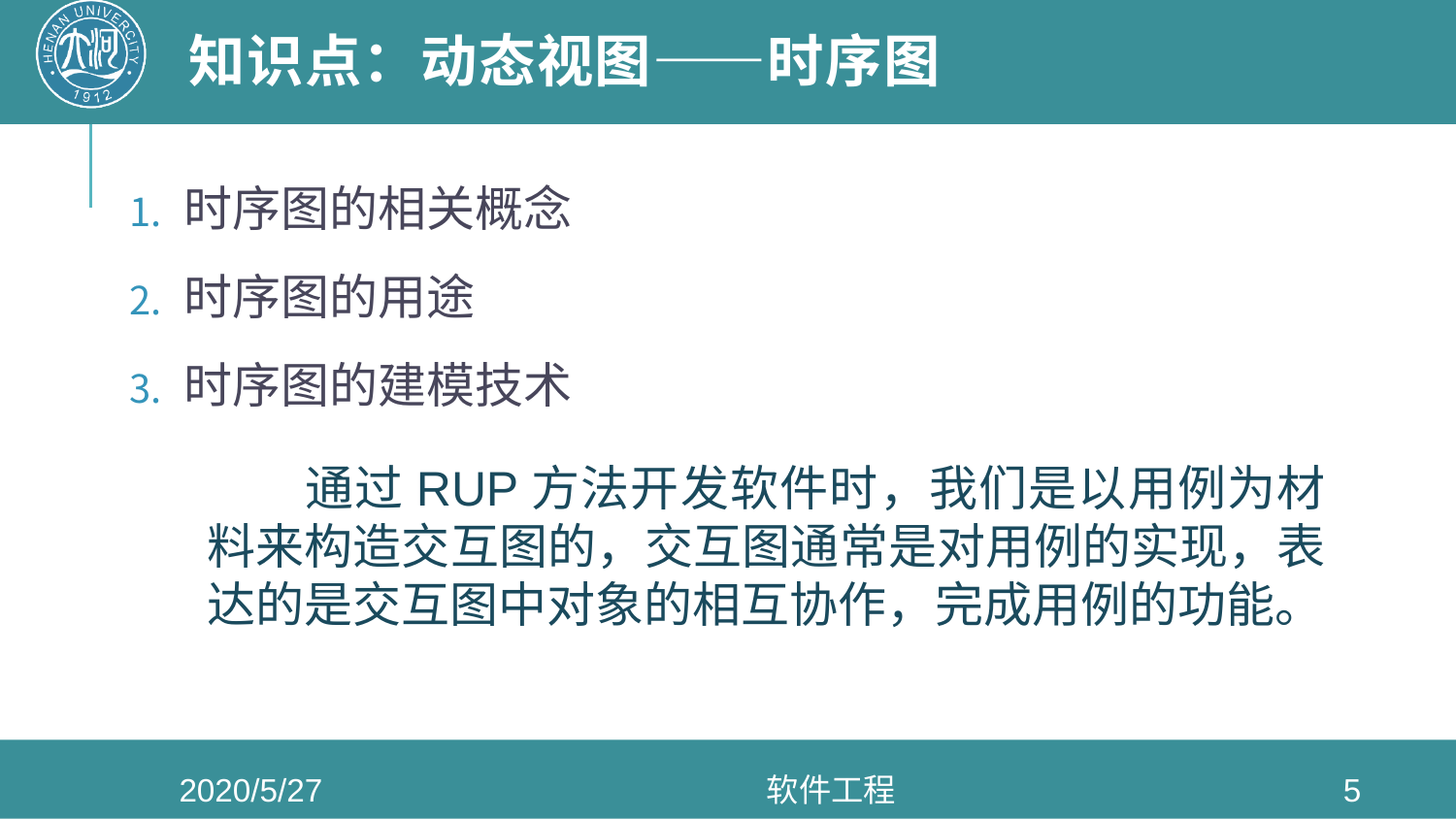

# 知识点：动态视图——时序图
时序图的相关概念
时序图的用途
时序图的建模技术
       通过RUP方法开发软件时，我们是以用例为材料来构造交互图的，交互图通常是对用例的实现，表达的是交互图中对象的相互协作，完成用例的功能。
2020/5/27
软件工程
5